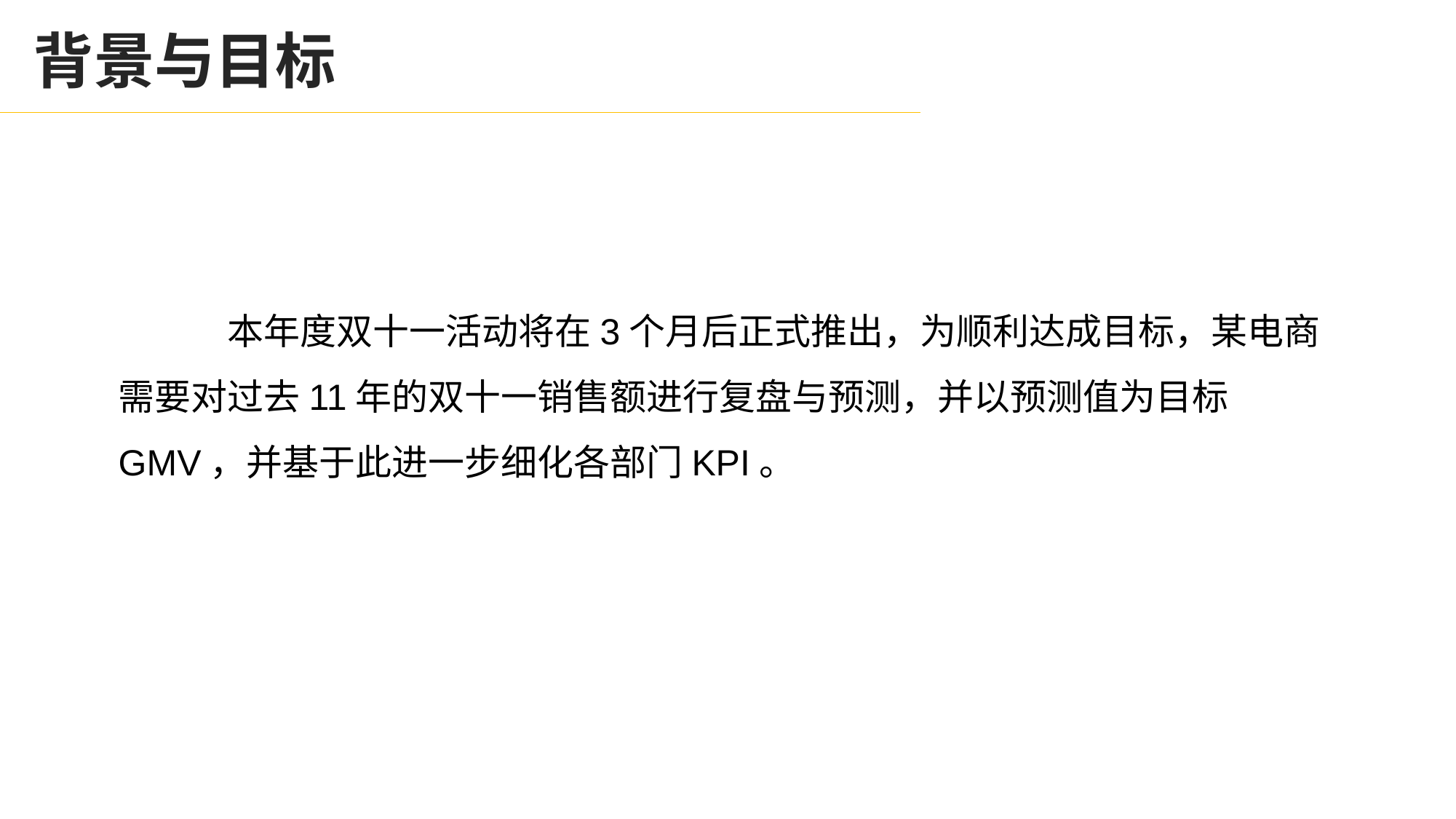

背景与目标
		本年度双十一活动将在3个月后正式推出，为顺利达成目标，某电商需要对过去11年的双十一销售额进行复盘与预测，并以预测值为目标GMV，并基于此进一步细化各部门KPI。